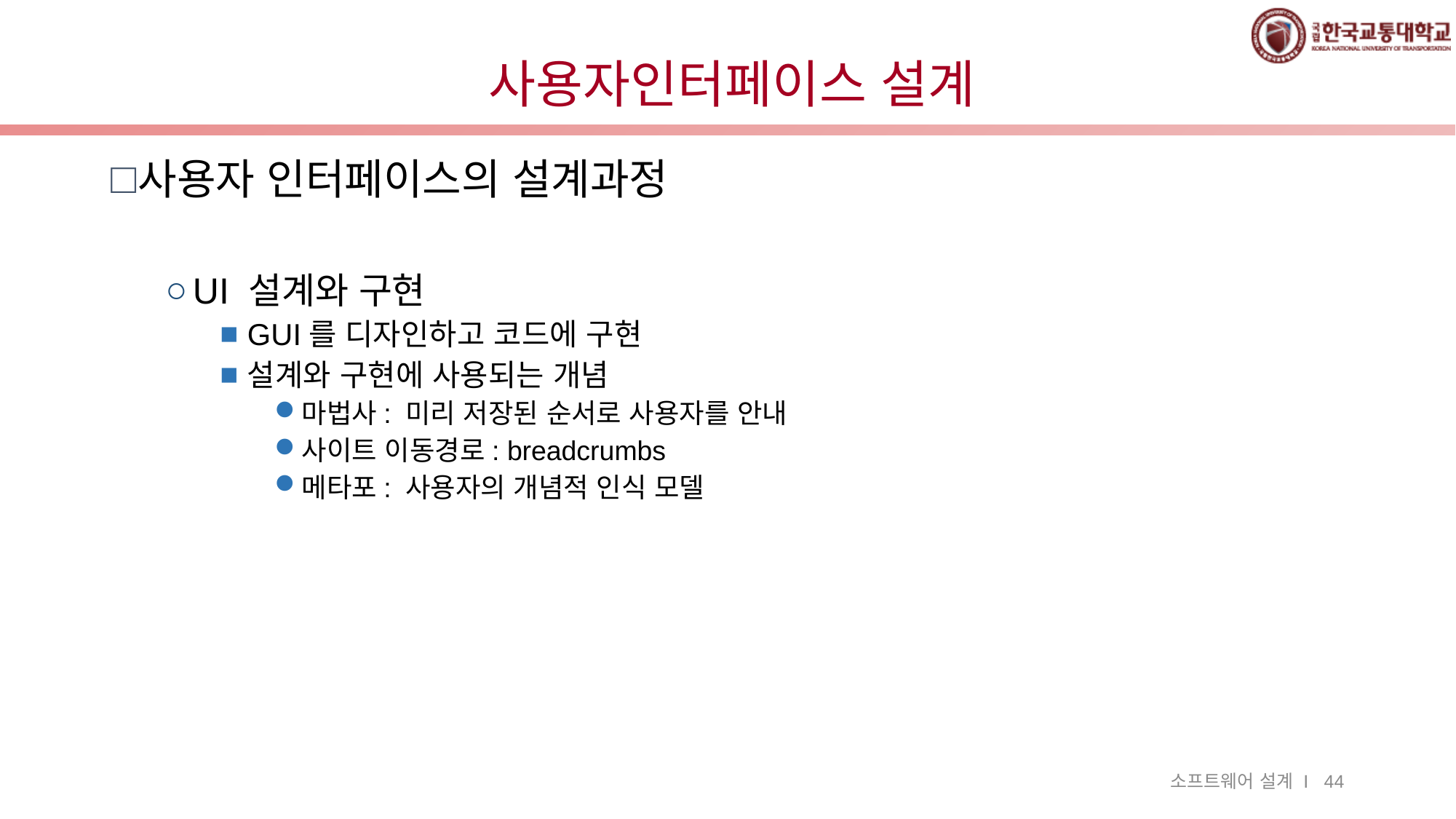

# 사용자인터페이스 설계
사용자 인터페이스의 설계과정

UI 설계와 구현
GUI를 디자인하고 코드에 구현
설계와 구현에 사용되는 개념
마법사: 미리 저장된 순서로 사용자를 안내
사이트 이동경로: breadcrumbs
메타포: 사용자의 개념적 인식 모델
소프트웨어 설계 I   44